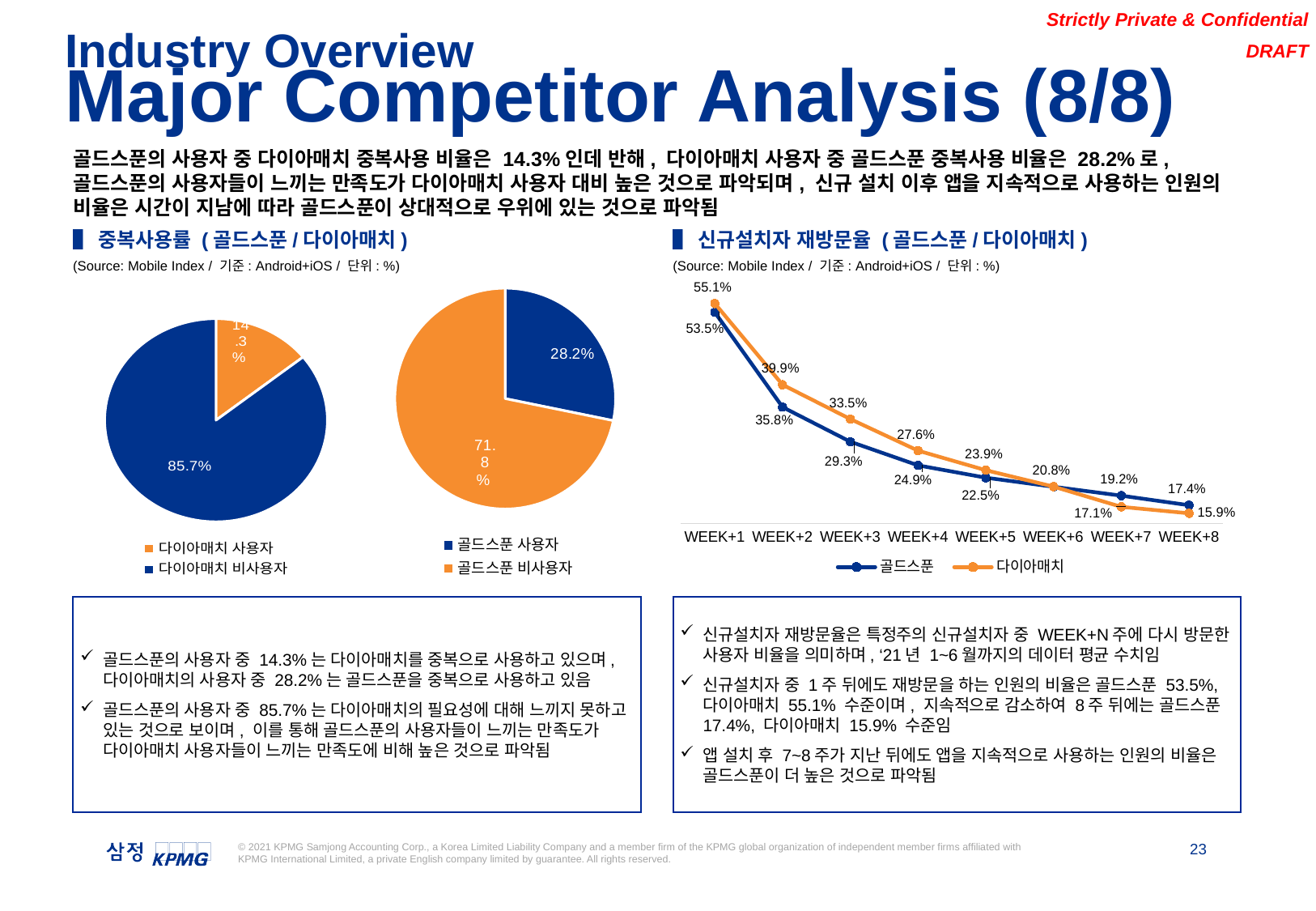

Industry Overview
Major Competitor Analysis (8/8)
골드스푼의 사용자 중 다이아매치 중복사용 비율은 14.3%인데 반해, 다이아매치 사용자 중 골드스푼 중복사용 비율은 28.2%로, 골드스푼의 사용자들이 느끼는 만족도가 다이아매치 사용자 대비 높은 것으로 파악되며, 신규 설치 이후 앱을 지속적으로 사용하는 인원의 비율은 시간이 지남에 따라 골드스푼이 상대적으로 우위에 있는 것으로 파악됨
▌중복사용률 (골드스푼/다이아매치)
▌신규설치자 재방문율 (골드스푼/다이아매치)
(Source: Mobile Index / 기준: Android+iOS / 단위: %)
(Source: Mobile Index / 기준: Android+iOS / 단위: %)

### Chart

| Category |  |
|---|---|
| 다이아매치 사용자 | 0.143 |
| 다이아매치 비사용자 | 0.857 |

### Chart

| Category |  |
|---|---|
| 골드스푼 사용자 | 0.282 |
| 골드스푼 비사용자 | 0.718 |

### Chart

| Category | 골드스푼 | 다이아매치 |
|---|---|---|
| WEEK+1 | 0.5347538461538462 | 0.5512894736842104 |
| WEEK+2 | 0.35756399999999994 | 0.39932666666666666 |
| WEEK+3 | 0.29271249999999993 | 0.3351909090909091 |
| WEEK+4 | 0.24850434782608696 | 0.2760363636363636 |
| WEEK+5 | 0.22547727272727272 | 0.23941000000000004 |
| WEEK+6 | 0.20849999999999996 | 0.20871111111111113 |
| WEEK+7 | 0.19183499999999998 | 0.1709 |
| WEEK+8 | 0.17396315789473685 | 0.15878750000000003 |
골드스푼의 사용자 중 14.3%는 다이아매치를 중복으로 사용하고 있으며, 다이아매치의 사용자 중 28.2%는 골드스푼을 중복으로 사용하고 있음
골드스푼의 사용자 중 85.7%는 다이아매치의 필요성에 대해 느끼지 못하고 있는 것으로 보이며, 이를 통해 골드스푼의 사용자들이 느끼는 만족도가 다이아매치 사용자들이 느끼는 만족도에 비해 높은 것으로 파악됨
신규설치자 재방문율은 특정주의 신규설치자 중 WEEK+N주에 다시 방문한 사용자 비율을 의미하며, ‘21년 1~6월까지의 데이터 평균 수치임
신규설치자 중 1주 뒤에도 재방문을 하는 인원의 비율은 골드스푼 53.5%, 다이아매치 55.1% 수준이며, 지속적으로 감소하여 8주 뒤에는 골드스푼 17.4%, 다이아매치 15.9% 수준임
앱 설치 후 7~8주가 지난 뒤에도 앱을 지속적으로 사용하는 인원의 비율은 골드스푼이 더 높은 것으로 파악됨